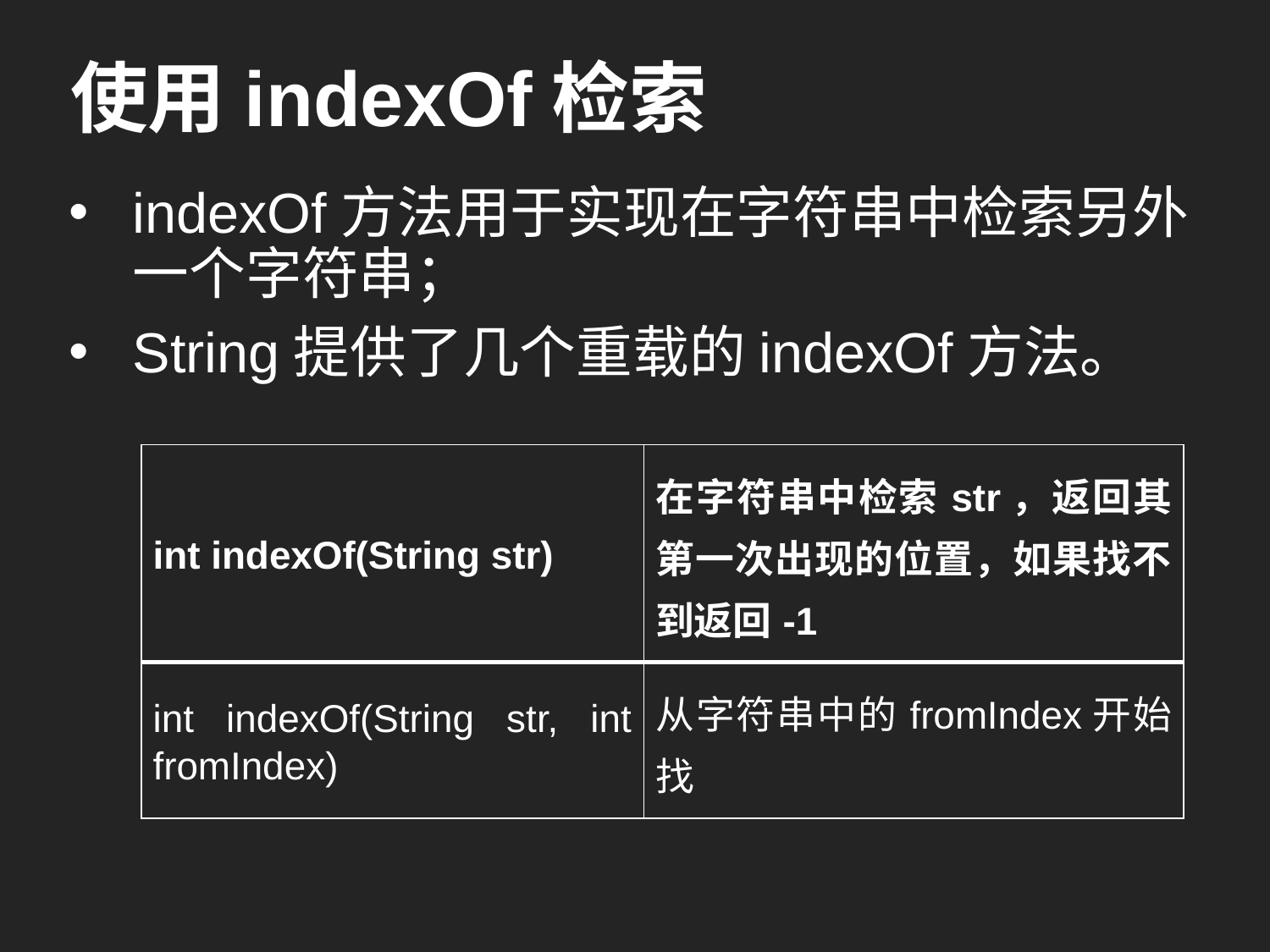

# 使用indexOf检索
indexOf方法用于实现在字符串中检索另外一个字符串；
String提供了几个重载的indexOf方法。
| int indexOf(String str) | 在字符串中检索str，返回其第一次出现的位置，如果找不到返回-1 |
| --- | --- |
| int indexOf(String str, int fromIndex) | 从字符串中的fromIndex开始找 |